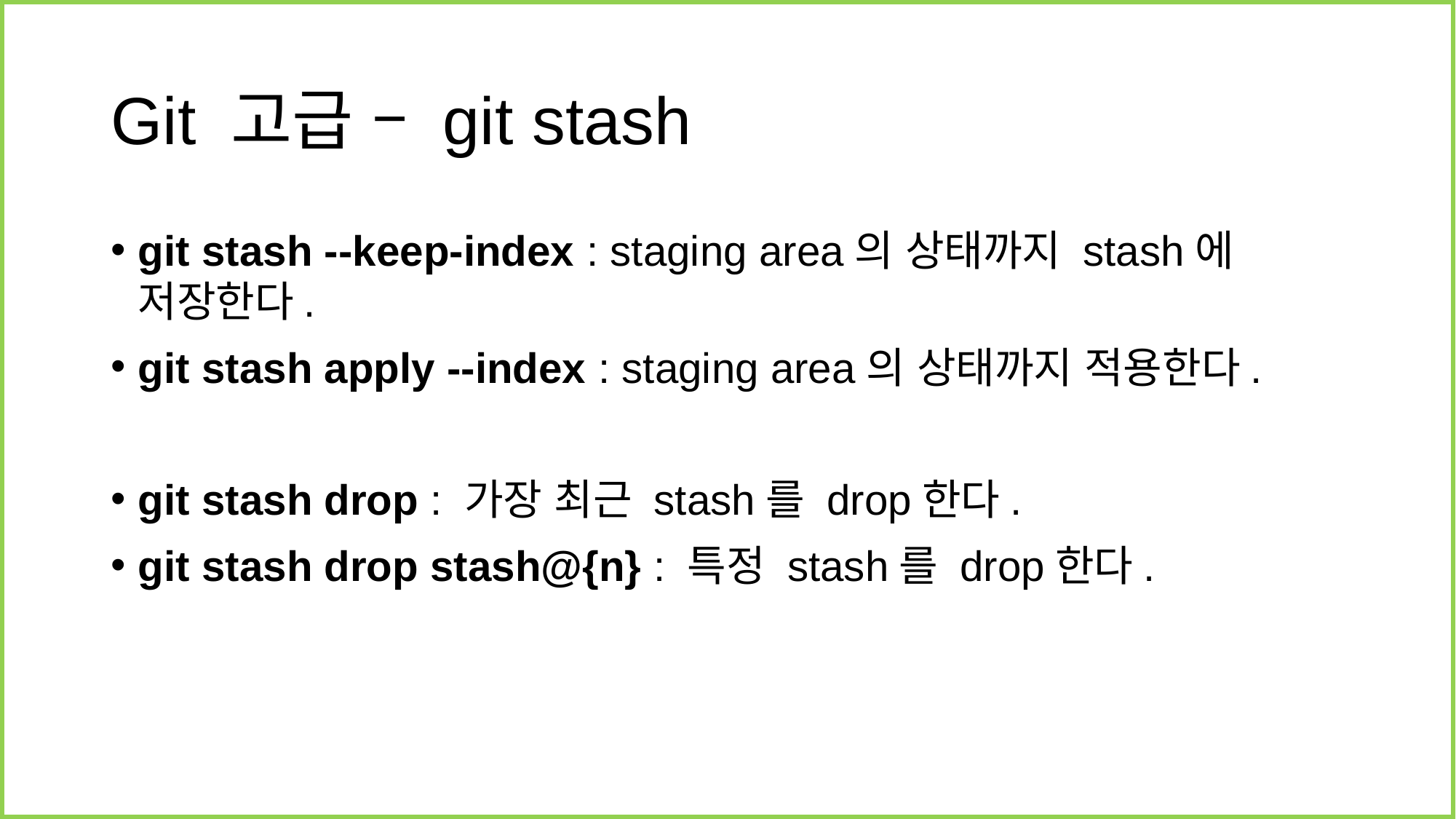

# Git 고급 – git stash
git stash --keep-index : staging area의 상태까지 stash에 저장한다.
git stash apply --index : staging area의 상태까지 적용한다.

git stash drop : 가장 최근 stash를 drop한다.
git stash drop stash@{n} : 특정 stash를 drop한다.